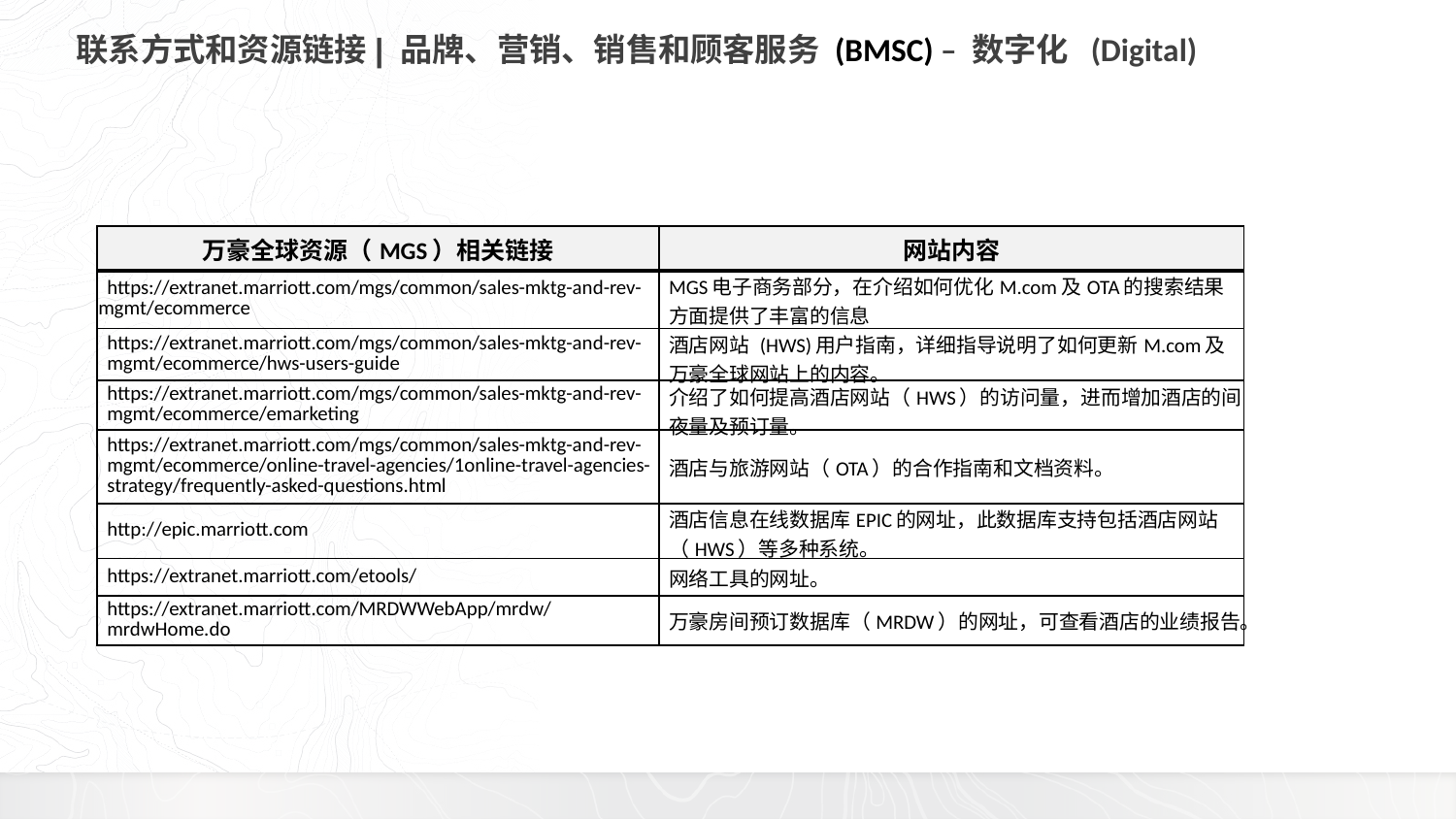

联系方式和资源链接| 品牌、营销、销售和顾客服务 (BMSC) – 数字化  (Digital)

| 万豪全球资源（MGS）相关链接 | 网站内容 |
| --- | --- |
| https://extranet.marriott.com/mgs/common/sales-mktg-and-rev-mgmt/ecommerce | MGS电子商务部分，在介绍如何优化M.com及OTA的搜索结果方面提供了丰富的信息 |
| https://extranet.marriott.com/mgs/common/sales-mktg-and-rev-mgmt/ecommerce/hws-users-guide | 酒店网站 (HWS)用户指南，详细指导说明了如何更新M.com及万豪全球网站上的内容。 |
| https://extranet.marriott.com/mgs/common/sales-mktg-and-rev-mgmt/ecommerce/emarketing | 介绍了如何提高酒店网站（HWS）的访问量，进而增加酒店的间夜量及预订量。 |
| https://extranet.marriott.com/mgs/common/sales-mktg-and-rev-mgmt/ecommerce/online-travel-agencies/1online-travel-agencies-strategy/frequently-asked-questions.html | 酒店与旅游网站（OTA）的合作指南和文档资料。 |
| http://epic.marriott.com | 酒店信息在线数据库EPIC的网址，此数据库支持包括酒店网站（HWS）等多种系统。 |
| https://extranet.marriott.com/etools/ | 网络工具的网址。 |
| https://extranet.marriott.com/MRDWWebApp/mrdw/mrdwHome.do | 万豪房间预订数据库（MRDW）的网址，可查看酒店的业绩报告。 |